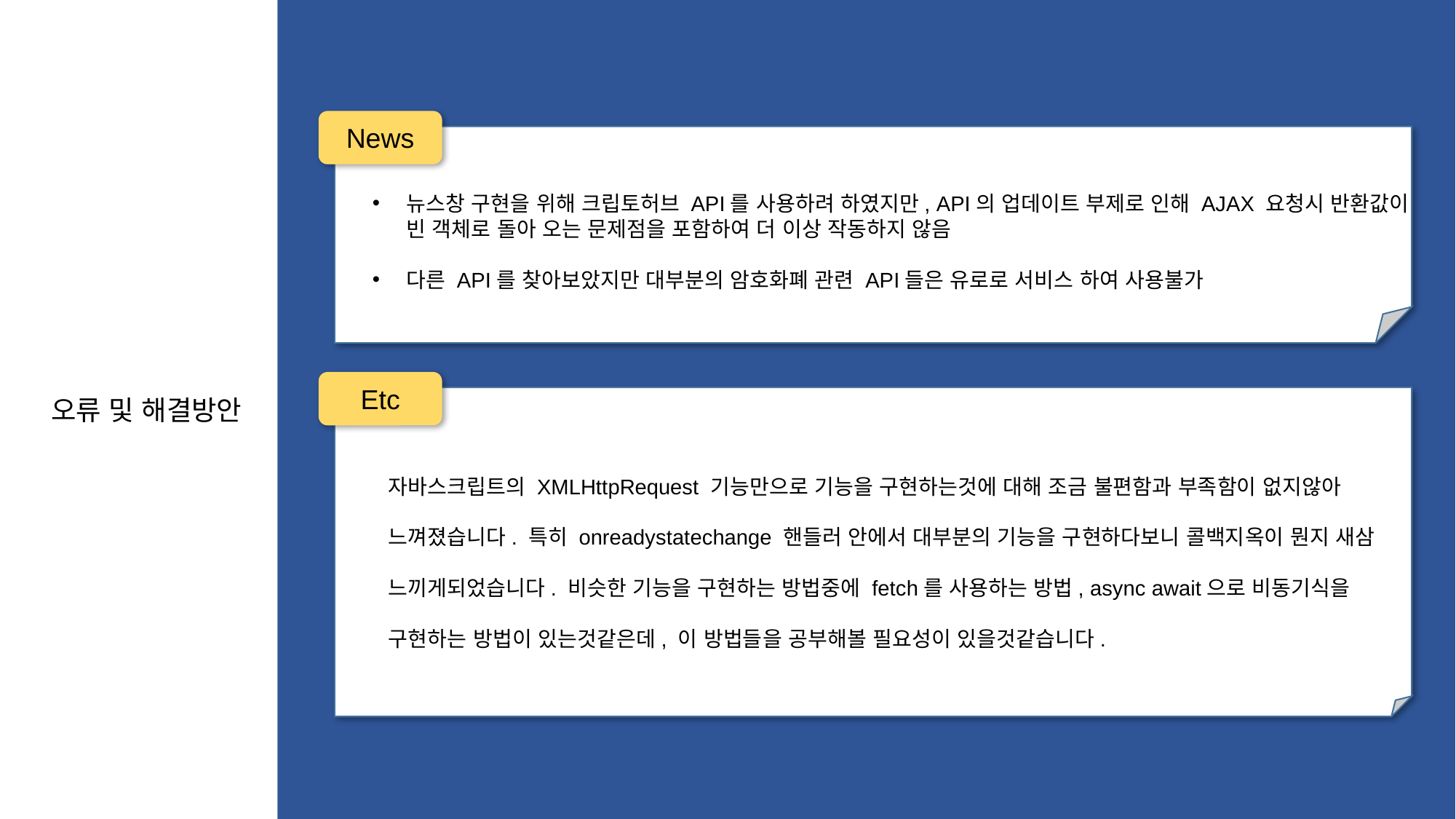

News

뉴스창 구현을 위해 크립토허브 API를 사용하려 하였지만, API의 업데이트 부제로 인해 AJAX 요청시 반환값이
빈 객체로 돌아 오는 문제점을 포함하여 더 이상 작동하지 않음
다른 API를 찾아보았지만 대부분의 암호화폐 관련 API들은 유로로 서비스 하여 사용불가

Etc

오류 및 해결방안

자바스크립트의 XMLHttpRequest 기능만으로 기능을 구현하는것에 대해 조금 불편함과 부족함이 없지않아 느껴졌습니다. 특히 onreadystatechange 핸들러 안에서 대부분의 기능을 구현하다보니 콜백지옥이 뭔지 새삼 느끼게되었습니다. 비슷한 기능을 구현하는 방법중에 fetch를 사용하는 방법, async await으로 비동기식을 구현하는 방법이 있는것같은데, 이 방법들을 공부해볼 필요성이 있을것같습니다.